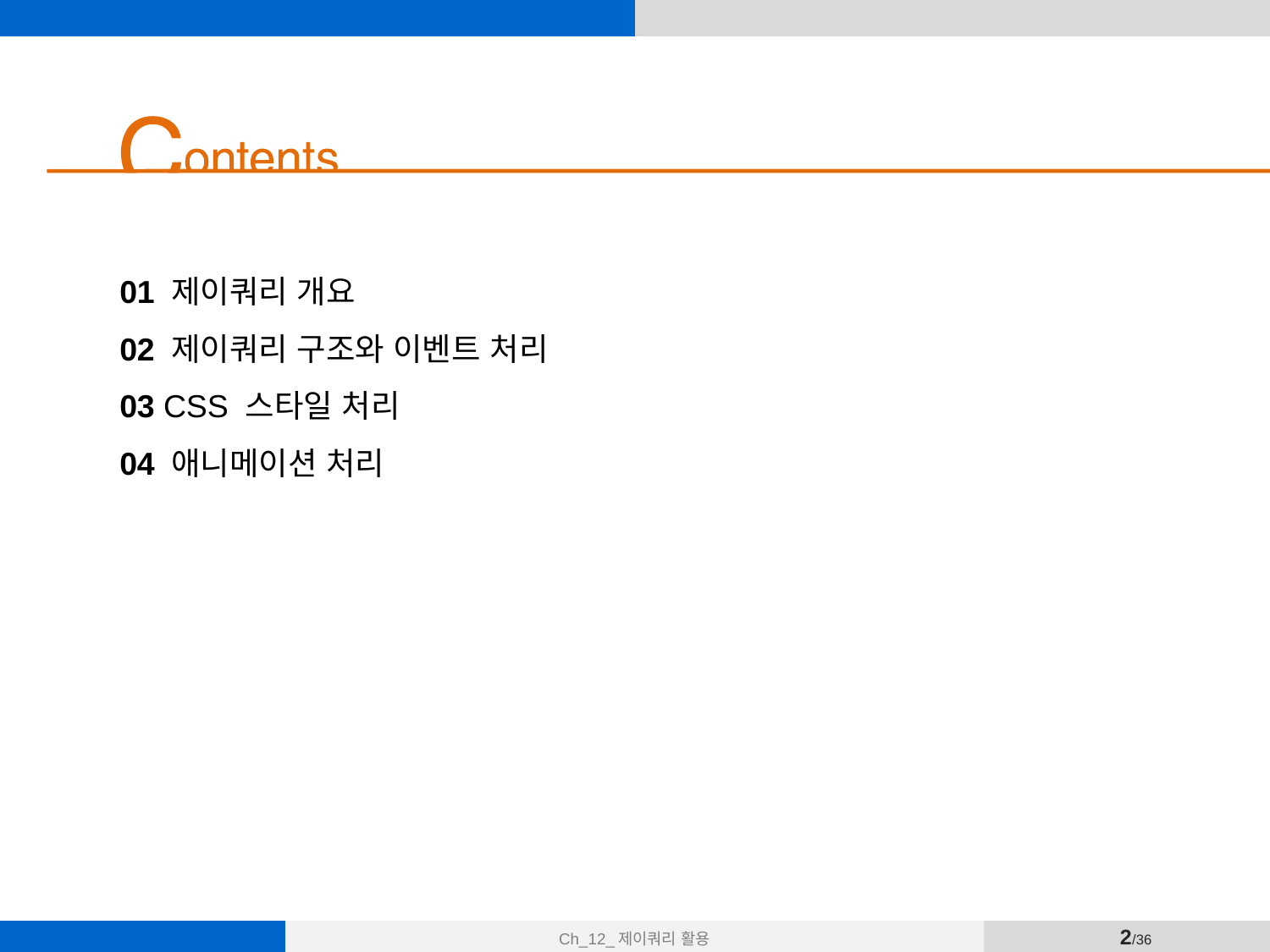

01 제이쿼리 개요
02 제이쿼리 구조와 이벤트 처리
03 CSS 스타일 처리
04 애니메이션 처리